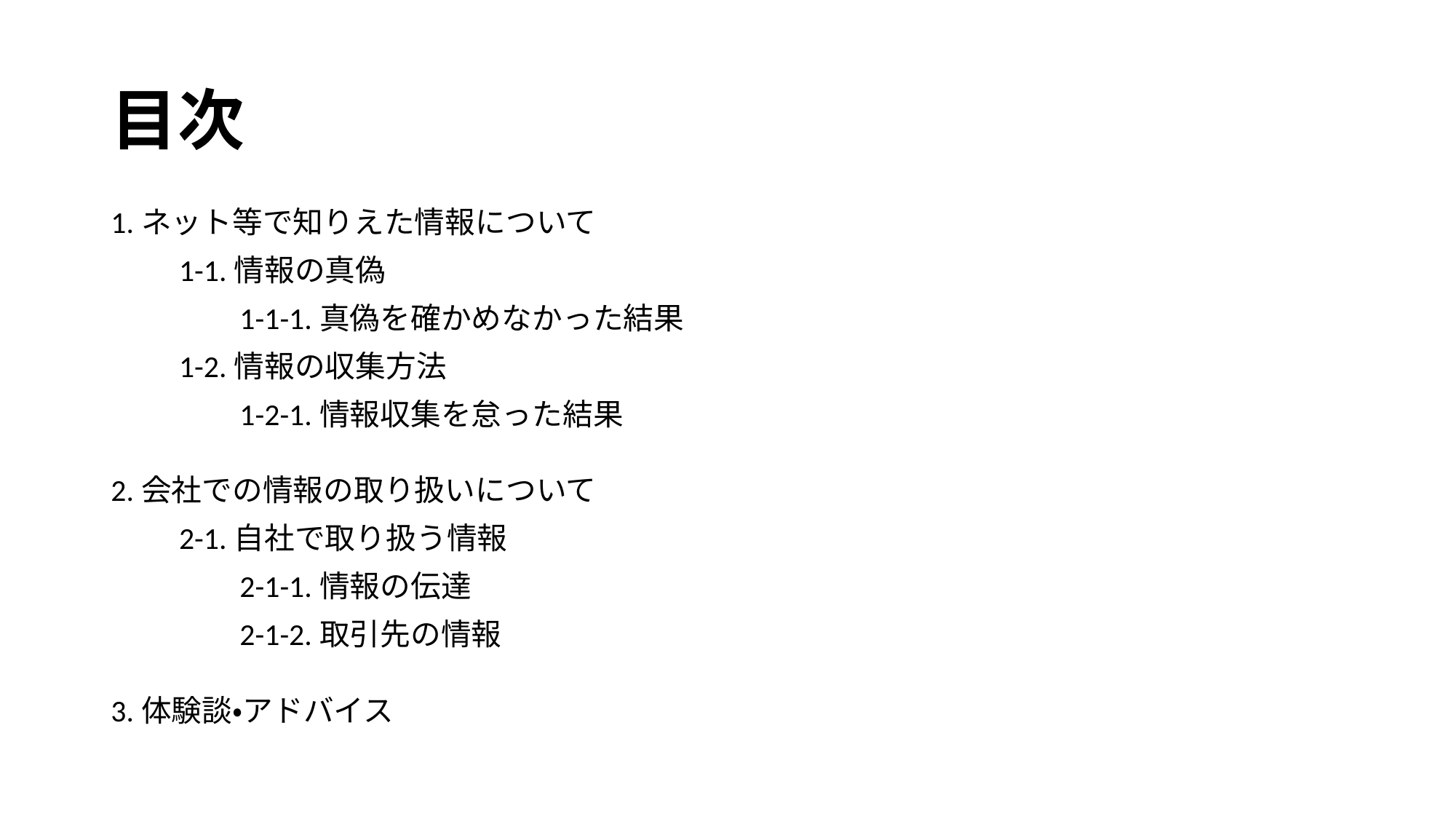

# 目次
1.ネット等で知りえた情報について
　　1-1.情報の真偽
　　　　1-1-1.真偽を確かめなかった結果
　　1-2.情報の収集方法
　　　　1-2-1.情報収集を怠った結果

2.会社での情報の取り扱いについて
　　2-1.自社で取り扱う情報
　　　　2-1-1.情報の伝達
　　　　2-1-2.取引先の情報

3.体験談・アドバイス